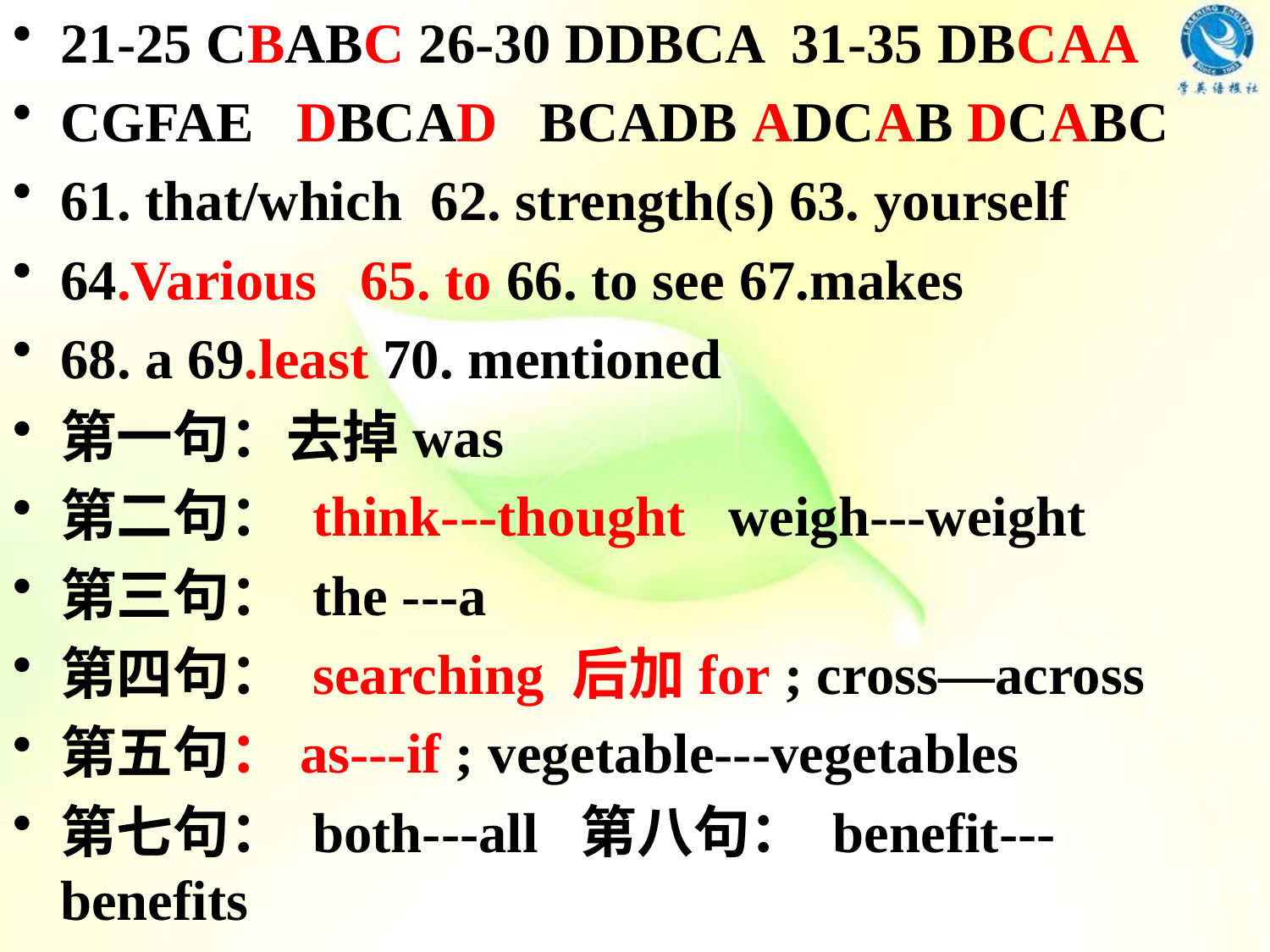

21-25 CBABC 26-30 DDBCA  31-35 DBCAA
CGFAE   DBCAD   BCADB ADCAB DCABC
61. that/which  62. strength(s) 63. yourself
64.Various   65. to 66. to see 67.makes
68. a 69.least 70. mentioned
第一句：去掉was
第二句： think---thought   weigh---weight
第三句： the ---a
第四句： searching 后加for ; cross—across
第五句：as---if ; vegetable---vegetables
第七句： both---all  第八句： benefit---benefits